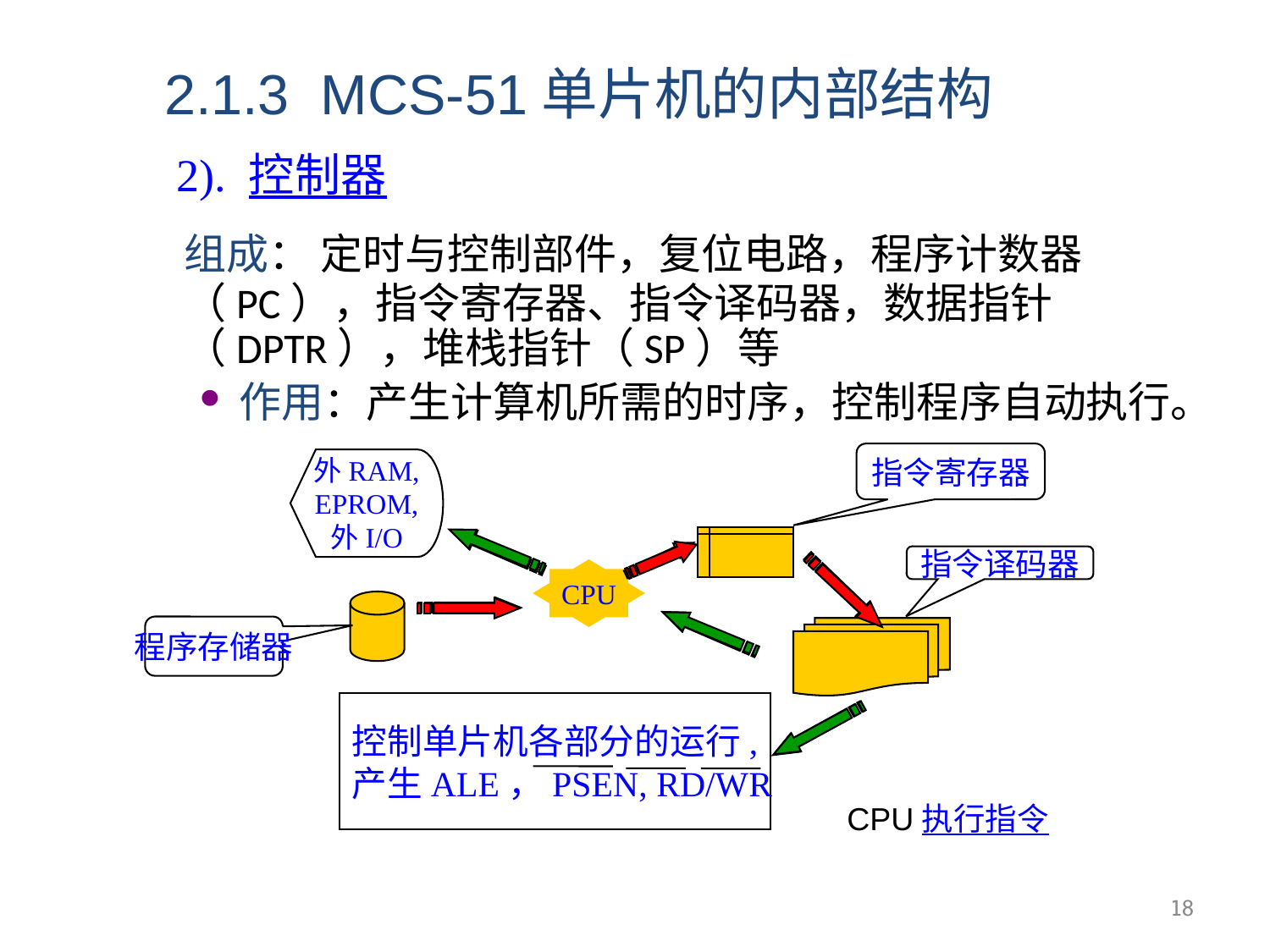

2.1.3  MCS-51单片机的内部结构
   2).  控制器
   	组成： 定时与控制部件，复位电路，程序计数器（PC），指令寄存器、指令译码器，数据指针（DPTR），堆栈指针（SP）等
作用：产生计算机所需的时序，控制程序自动执行。
指令寄存器
外RAM,
EPROM,
外I/O

指令译码器

CPU

程序存储器

控制单片机各部分的运行,
产生ALE，PSEN, RD/WR

CPU执行指令
18